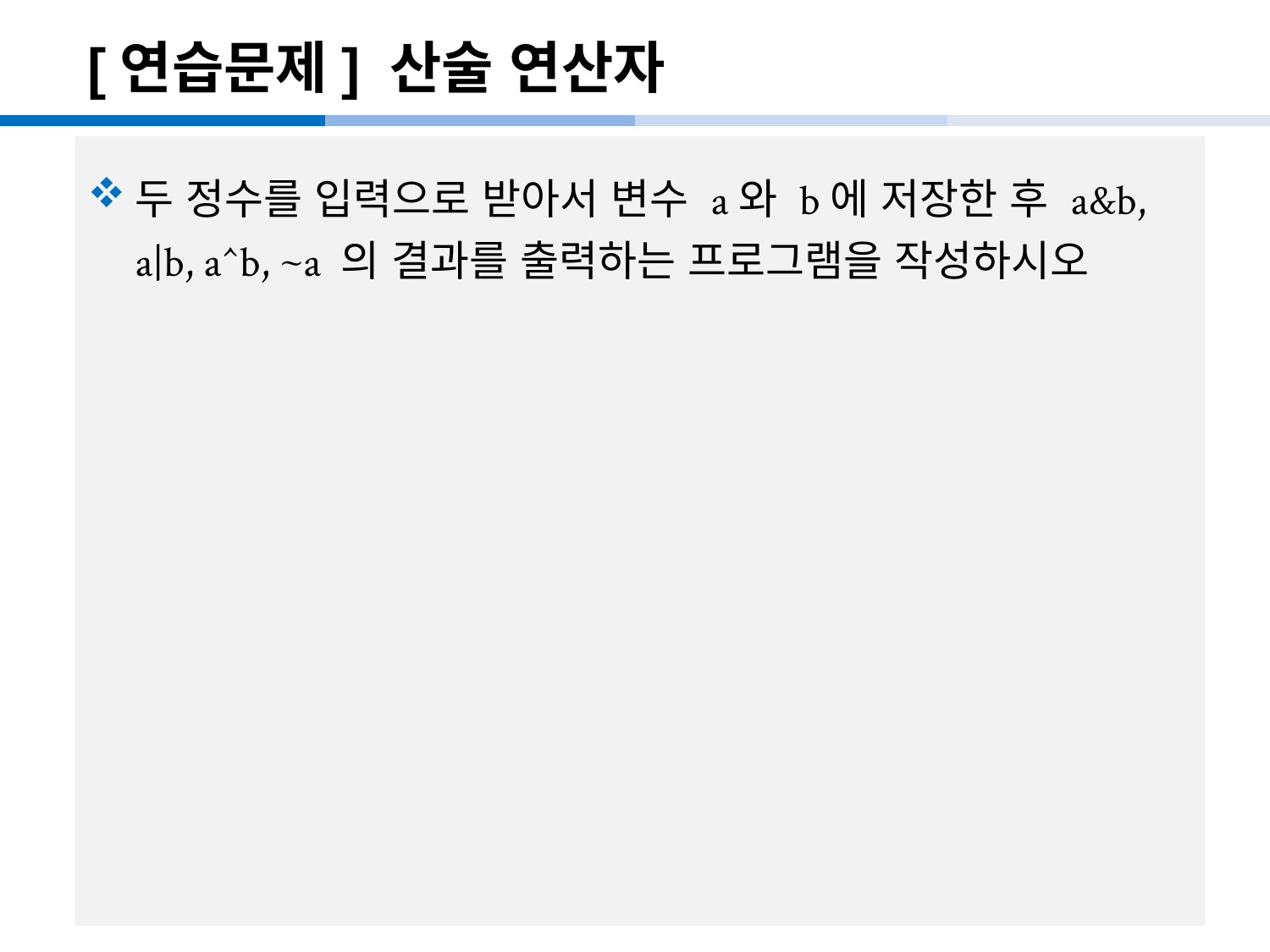

# [연습문제] 산술 연산자
두 정수를 입력으로 받아서 변수 a와 b에 저장한 후 a&b, a|b, a^b, ~a 의 결과를 출력하는 프로그램을 작성하시오